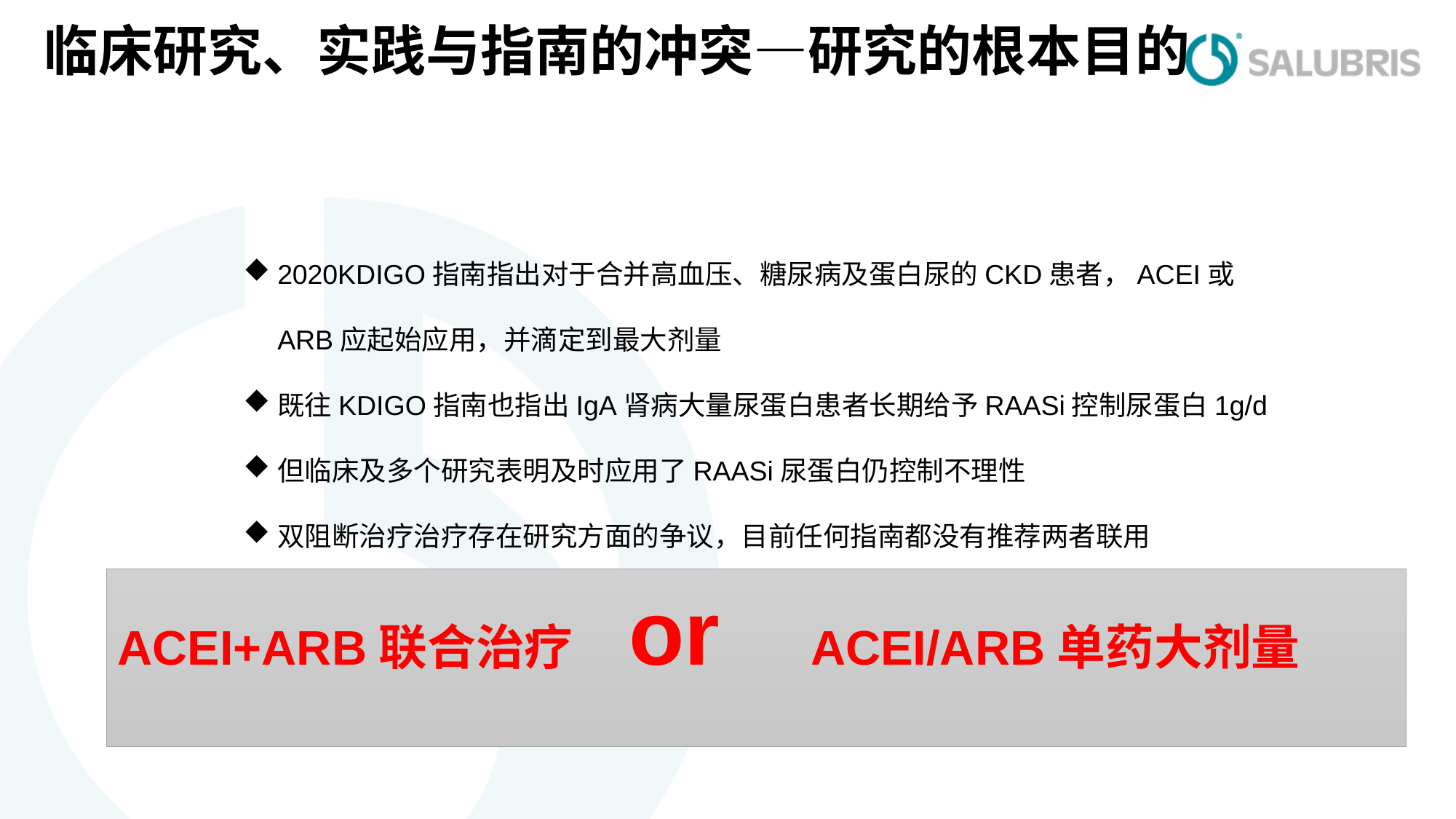

临床研究、实践与指南的冲突—研究的根本目的

2020KDIGO指南指出对于合并高血压、糖尿病及蛋白尿的CKD患者，ACEI或ARB应起始应用，并滴定到最大剂量
既往KDIGO指南也指出IgA肾病大量尿蛋白患者长期给予RAASi控制尿蛋白1g/d
但临床及多个研究表明及时应用了RAASi尿蛋白仍控制不理性
双阻断治疗治疗存在研究方面的争议，目前任何指南都没有推荐两者联用

ACEI+ARB联合治疗    or      ACEI/ARB单药大剂量